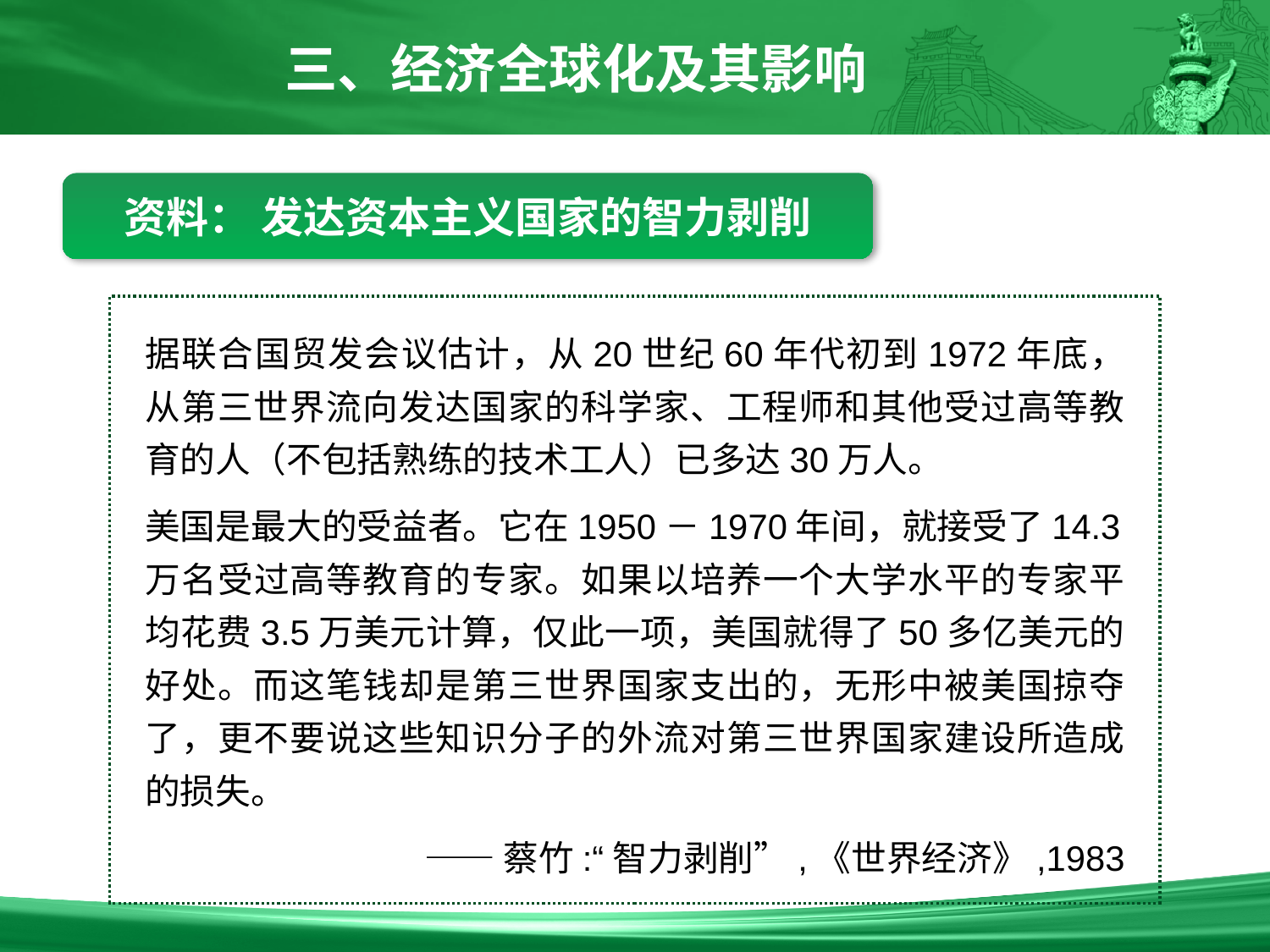

三、经济全球化及其影响
资料： 发达资本主义国家的智力剥削
据联合国贸发会议估计，从20世纪60年代初到1972年底，从第三世界流向发达国家的科学家、工程师和其他受过高等教育的人（不包括熟练的技术工人）已多达30万人。
美国是最大的受益者。它在1950－1970年间，就接受了14.3万名受过高等教育的专家。如果以培养一个大学水平的专家平均花费3.5万美元计算，仅此一项，美国就得了50多亿美元的好处。而这笔钱却是第三世界国家支出的，无形中被美国掠夺了，更不要说这些知识分子的外流对第三世界国家建设所造成的损失。
——蔡竹:“智力剥削”,《世界经济》,1983